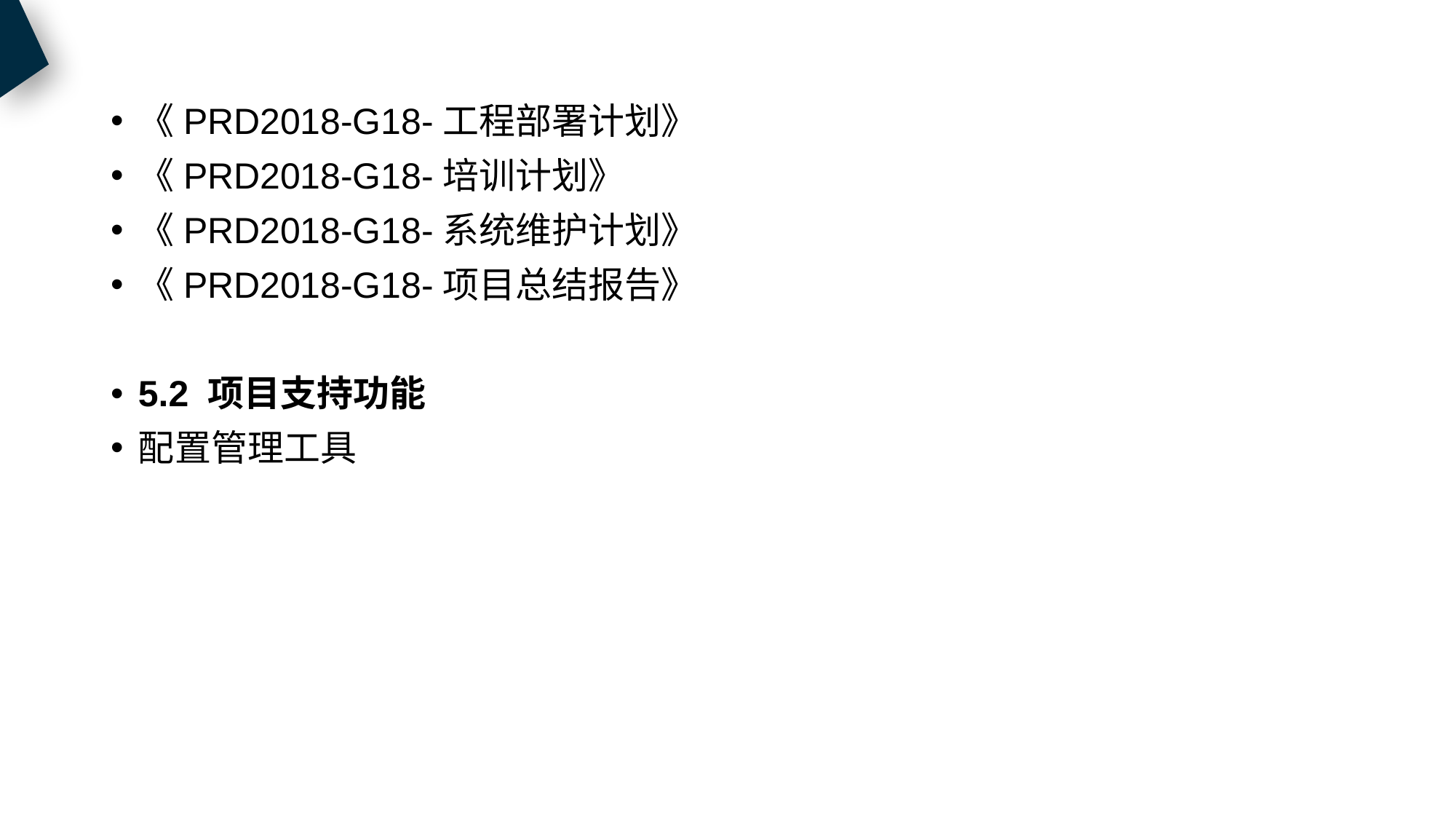

《PRD2018-G18-工程部署计划》
《PRD2018-G18-培训计划》
《PRD2018-G18-系统维护计划》
《PRD2018-G18-项目总结报告》

5.2 项目支持功能
配置管理工具